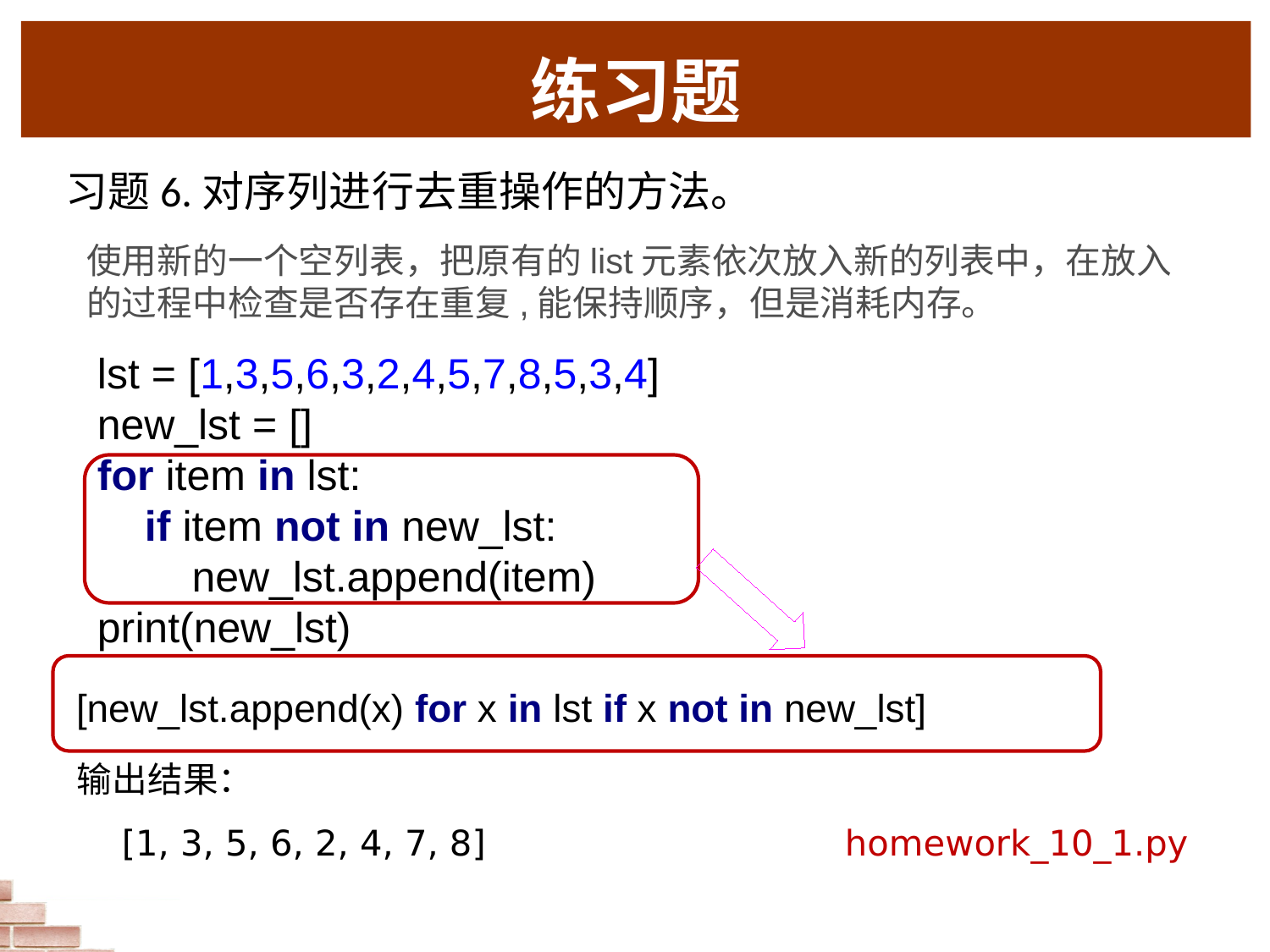

# 练习题
习题6.对序列进行去重操作的方法。
使用新的一个空列表，把原有的list元素依次放入新的列表中，在放入的过程中检查是否存在重复,能保持顺序，但是消耗内存。
lst = [1,3,5,6,3,2,4,5,7,8,5,3,4]
new_lst = []
for item in lst:
    if item not in new_lst:
        new_lst.append(item)
print(new_lst)

[new_lst.append(x) for x in lst if x not in new_lst]
输出结果：
[1, 3, 5, 6, 2, 4, 7, 8]
homework_10_1.py